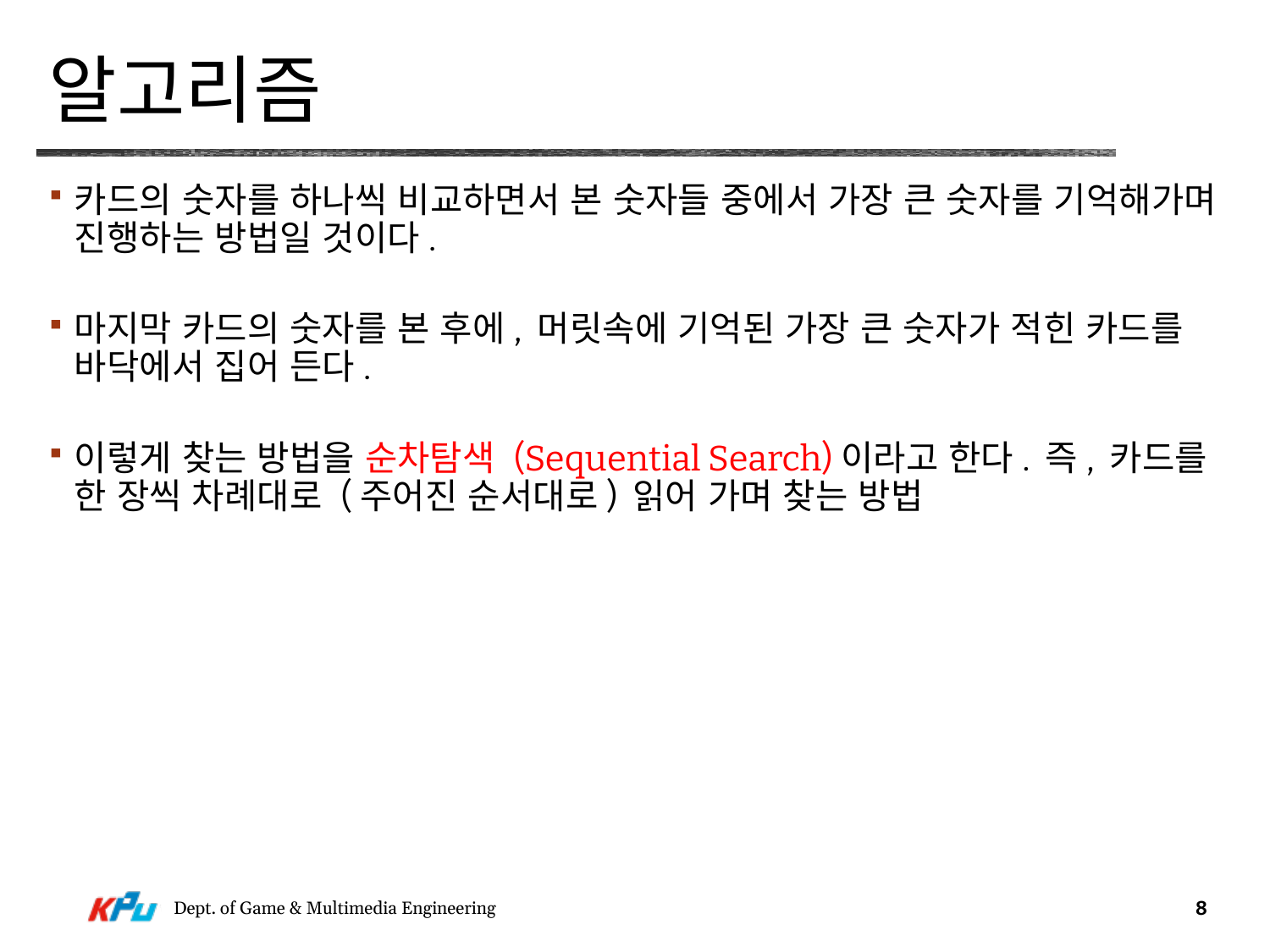

# 알고리즘
카드의 숫자를 하나씩 비교하면서 본 숫자들 중에서 가장 큰 숫자를 기억해가며 진행하는 방법일 것이다.
마지막 카드의 숫자를 본 후에, 머릿속에 기억된 가장 큰 숫자가 적힌 카드를 바닥에서 집어 든다.
이렇게 찾는 방법을 순차탐색 (Sequential Search)이라고 한다. 즉, 카드를 한 장씩 차례대로 (주어진 순서대로) 읽어 가며 찾는 방법
Dept. of Game & Multimedia Engineering
8